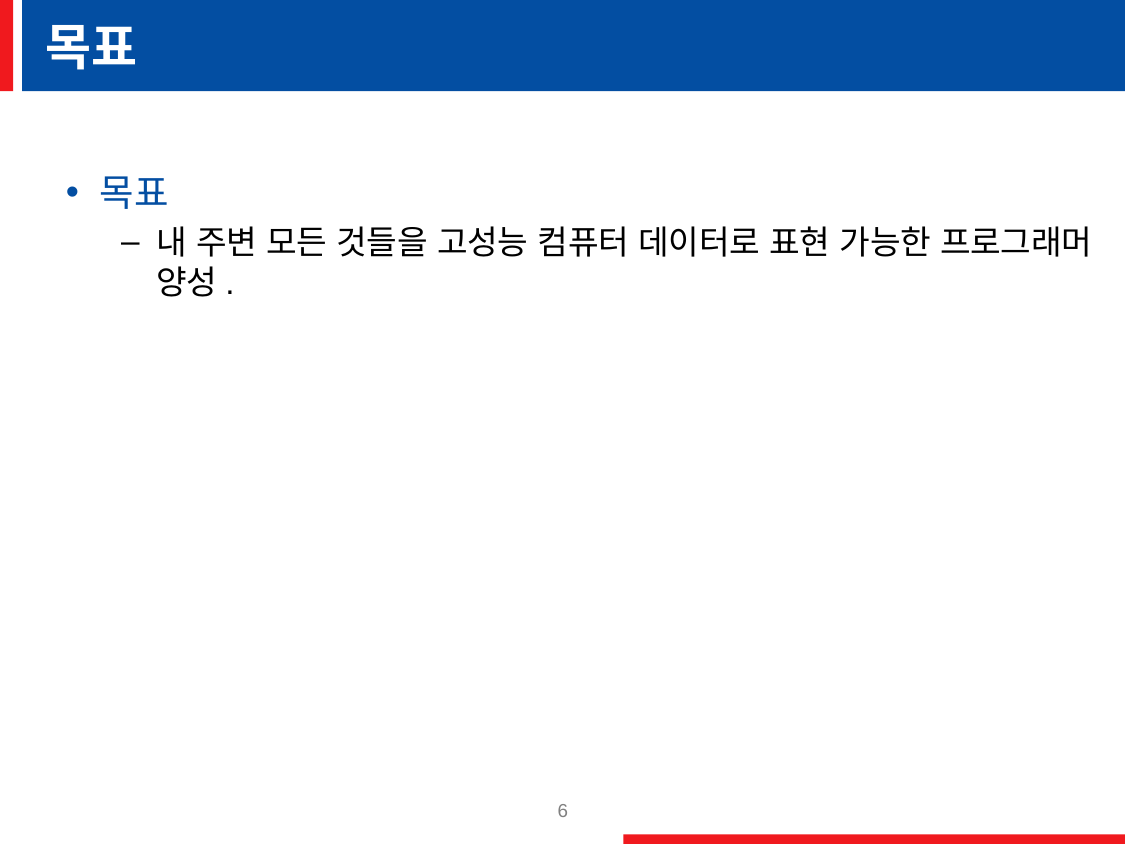

# 목표
목표
내 주변 모든 것들을 고성능 컴퓨터 데이터로 표현 가능한 프로그래머 양성.